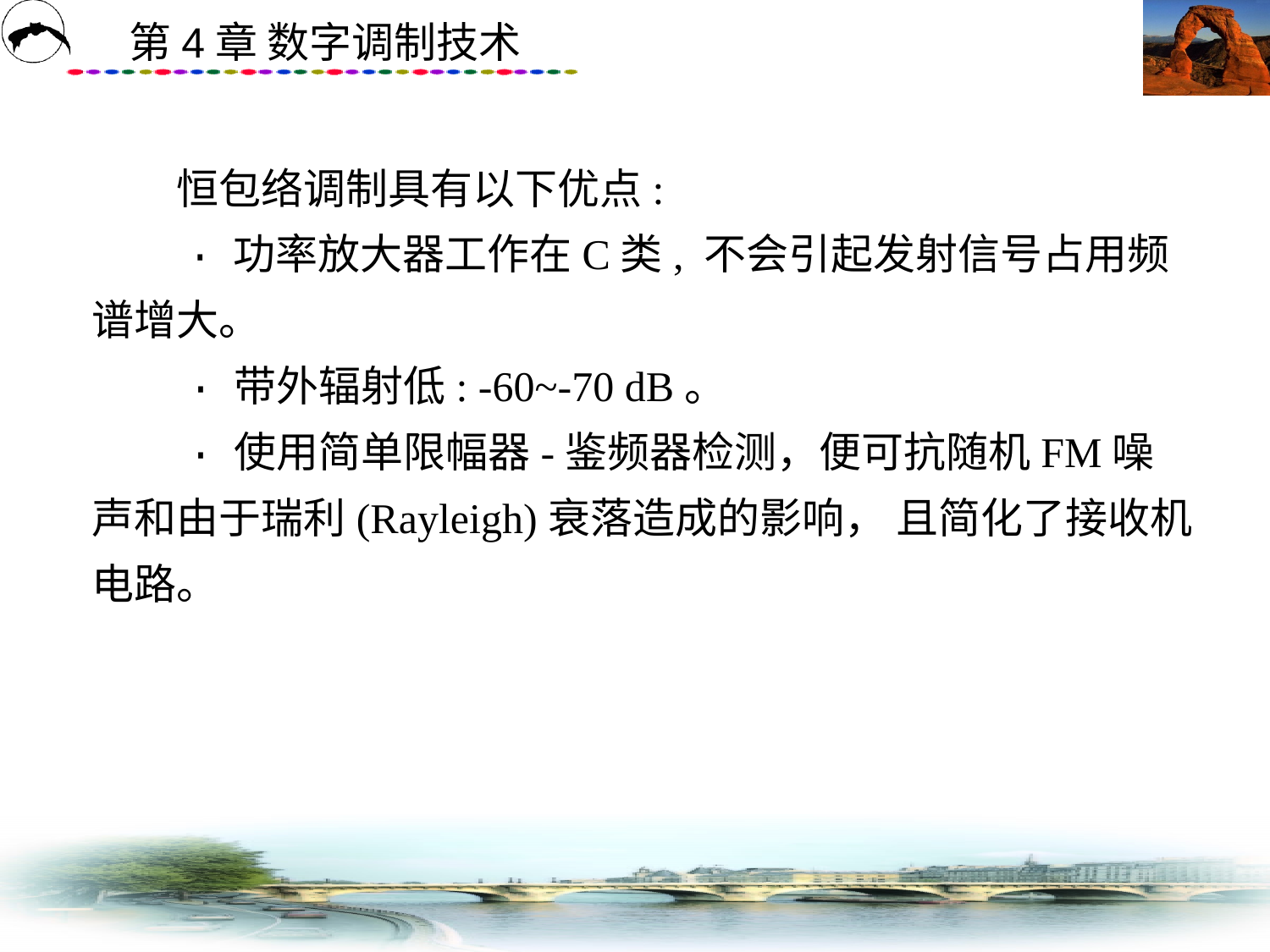

# 恒包络调制具有以下优点: · 功率放大器工作在C类, 不会引起发射信号占用频谱增大。 · 带外辐射低: -60~-70 dB。 · 使用简单限幅器-鉴频器检测，便可抗随机FM噪声和由于瑞利(Rayleigh)衰落造成的影响， 且简化了接收机电路。